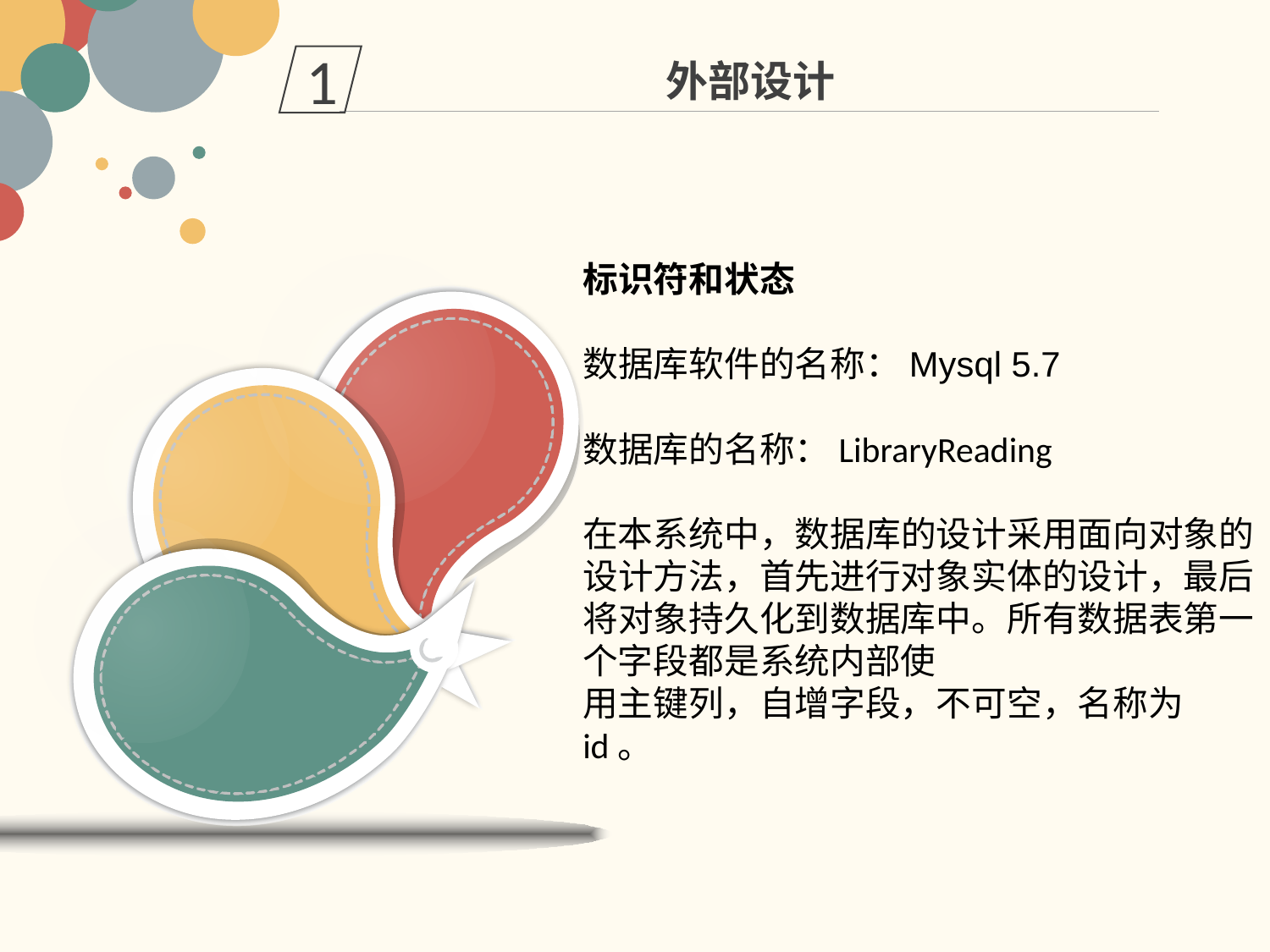

1
外部设计
标识符和状态
数据库软件的名称：Mysql 5.7
数据库的名称：LibraryReading
在本系统中，数据库的设计采用面向对象的设计方法，首先进行对象实体的设计，最后将对象持久化到数据库中。所有数据表第一个字段都是系统内部使用主键列，自增字段，不可空，名称为 id。